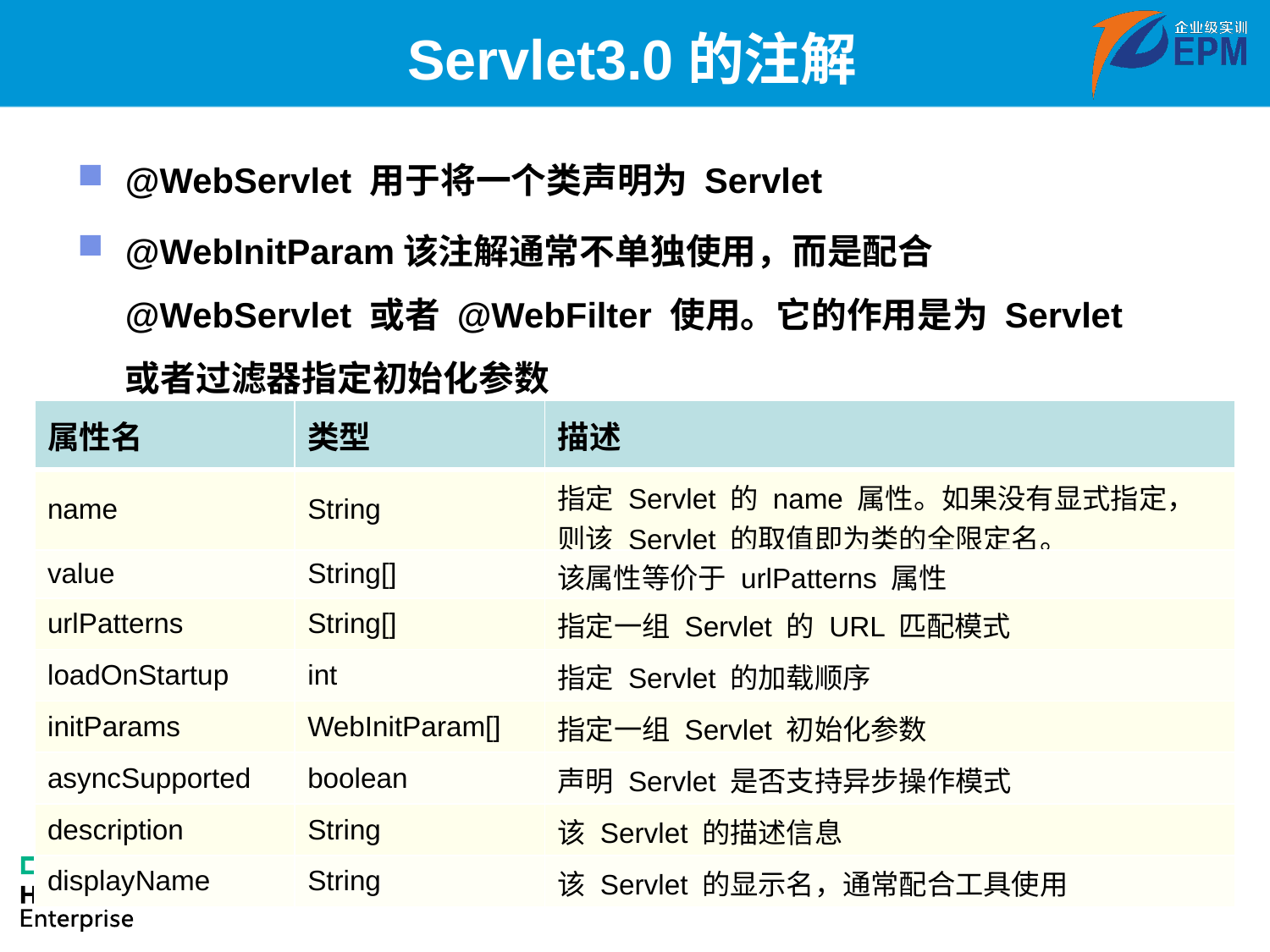

# Servlet3.0的注解
@WebServlet 用于将一个类声明为 Servlet
@WebInitParam该注解通常不单独使用，而是配合 @WebServlet 或者 @WebFilter 使用。它的作用是为 Servlet 或者过滤器指定初始化参数
| 属性名 | 类型 | 描述 |
| --- | --- | --- |
| name | String | 指定 Servlet 的 name 属性。如果没有显式指定，则该 Servlet 的取值即为类的全限定名。 |
| value | String[] | 该属性等价于 urlPatterns 属性 |
| urlPatterns | String[] | 指定一组 Servlet 的 URL 匹配模式 |
| loadOnStartup | int | 指定 Servlet 的加载顺序 |
| initParams | WebInitParam[] | 指定一组 Servlet 初始化参数 |
| asyncSupported | boolean | 声明 Servlet 是否支持异步操作模式 |
| description | String | 该 Servlet 的描述信息 |
| displayName | String | 该 Servlet 的显示名，通常配合工具使用 |